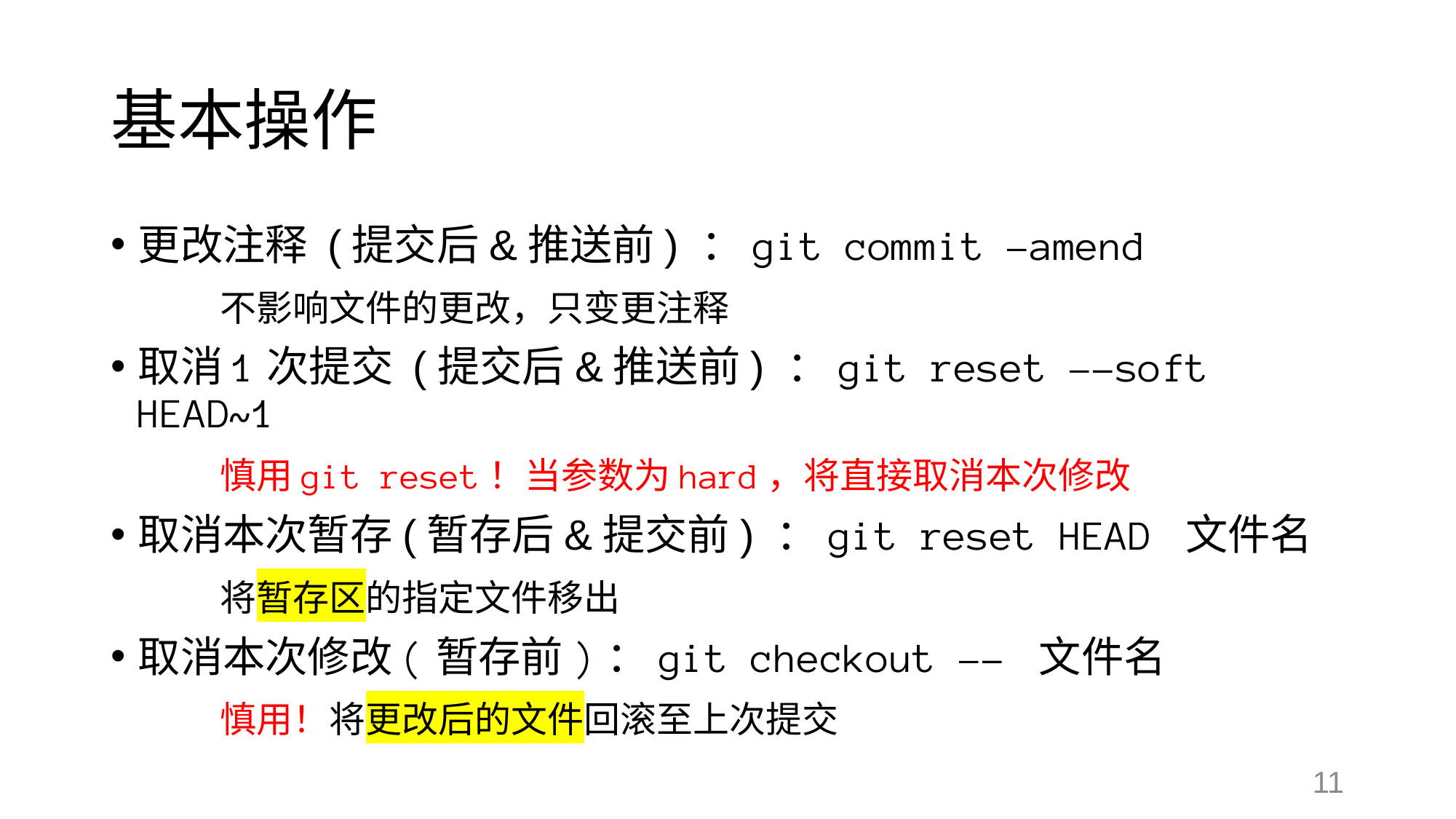

# 基本操作
更改注释 (提交后&推送前) ：git commit –amend
	不影响文件的更改，只变更注释
取消1次提交 (提交后&推送前) ：git reset –-soft HEAD~1
	慎用git reset！当参数为hard，将直接取消本次修改
取消本次暂存(暂存后&提交前) ：git reset HEAD 文件名
	将暂存区的指定文件移出
取消本次修改(暂存前)：git checkout –- 文件名
	慎用！将更改后的文件回滚至上次提交
11